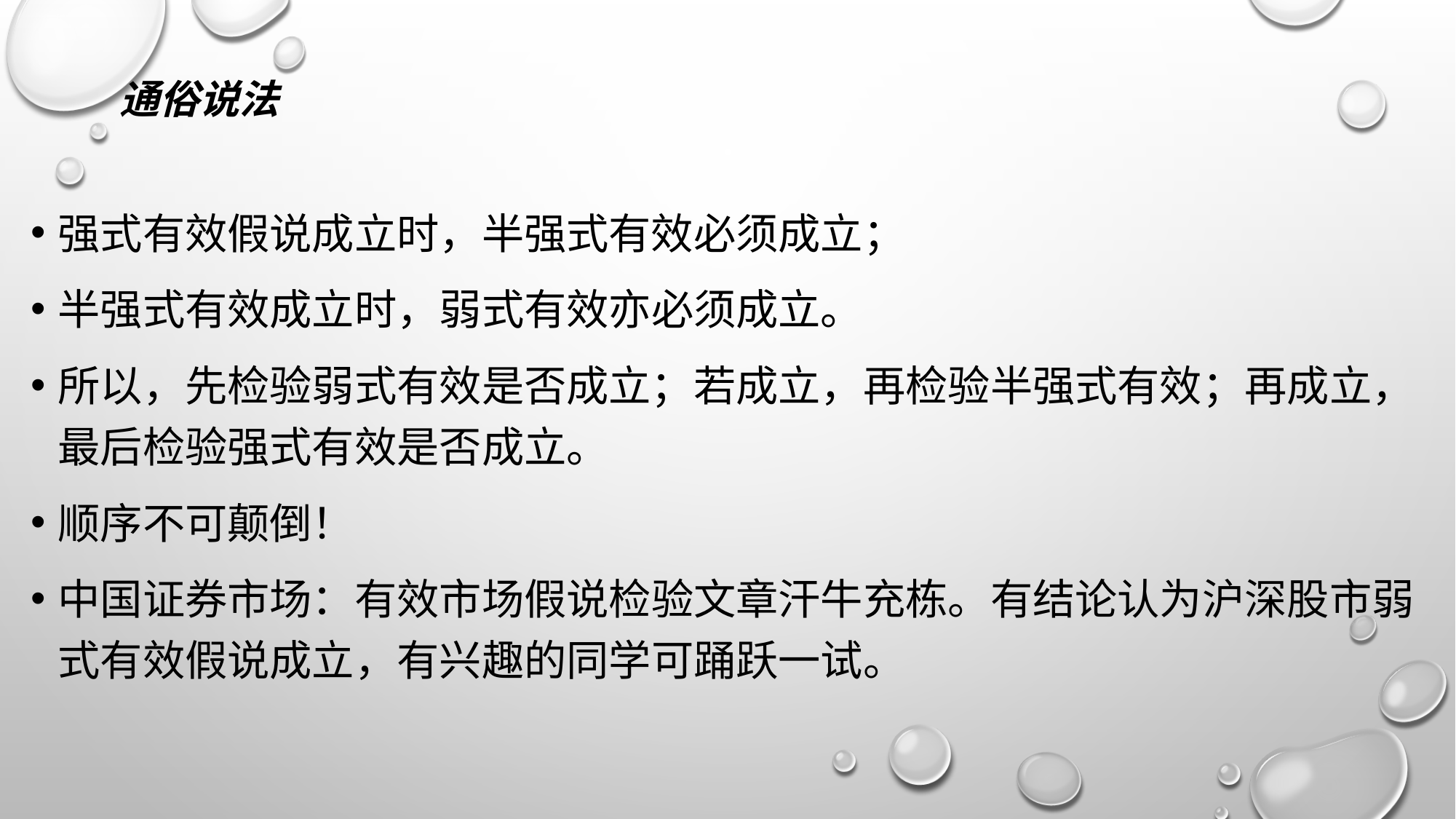

# 通俗说法
强式有效假说成立时，半强式有效必须成立；
半强式有效成立时，弱式有效亦必须成立。
所以，先检验弱式有效是否成立；若成立，再检验半强式有效；再成立，最后检验强式有效是否成立。
顺序不可颠倒！
中国证券市场：有效市场假说检验文章汗牛充栋。有结论认为沪深股市弱式有效假说成立，有兴趣的同学可踊跃一试。